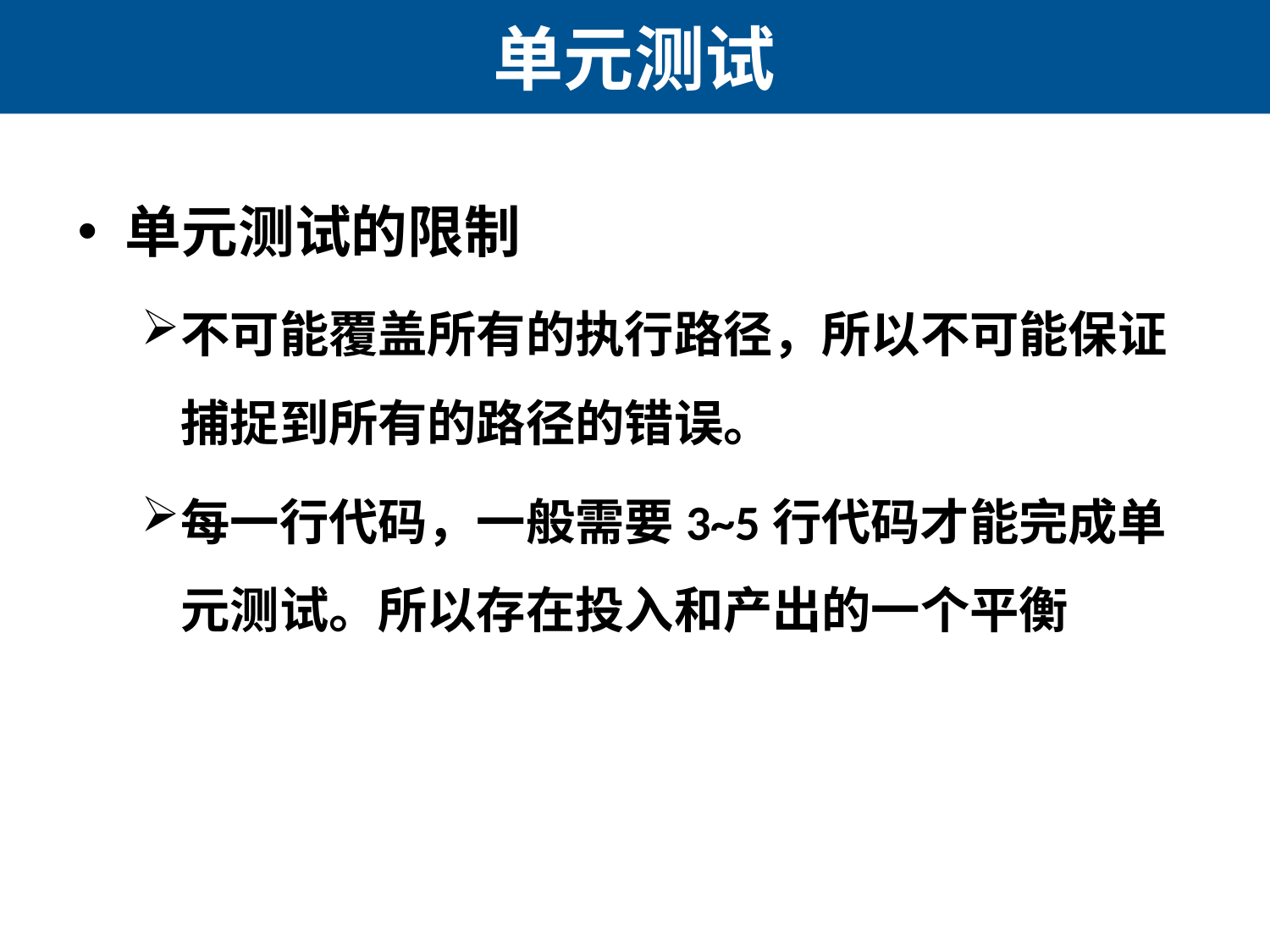

# 单元测试
单元测试的限制
不可能覆盖所有的执行路径，所以不可能保证捕捉到所有的路径的错误。
每一行代码，一般需要3~5行代码才能完成单元测试。所以存在投入和产出的一个平衡